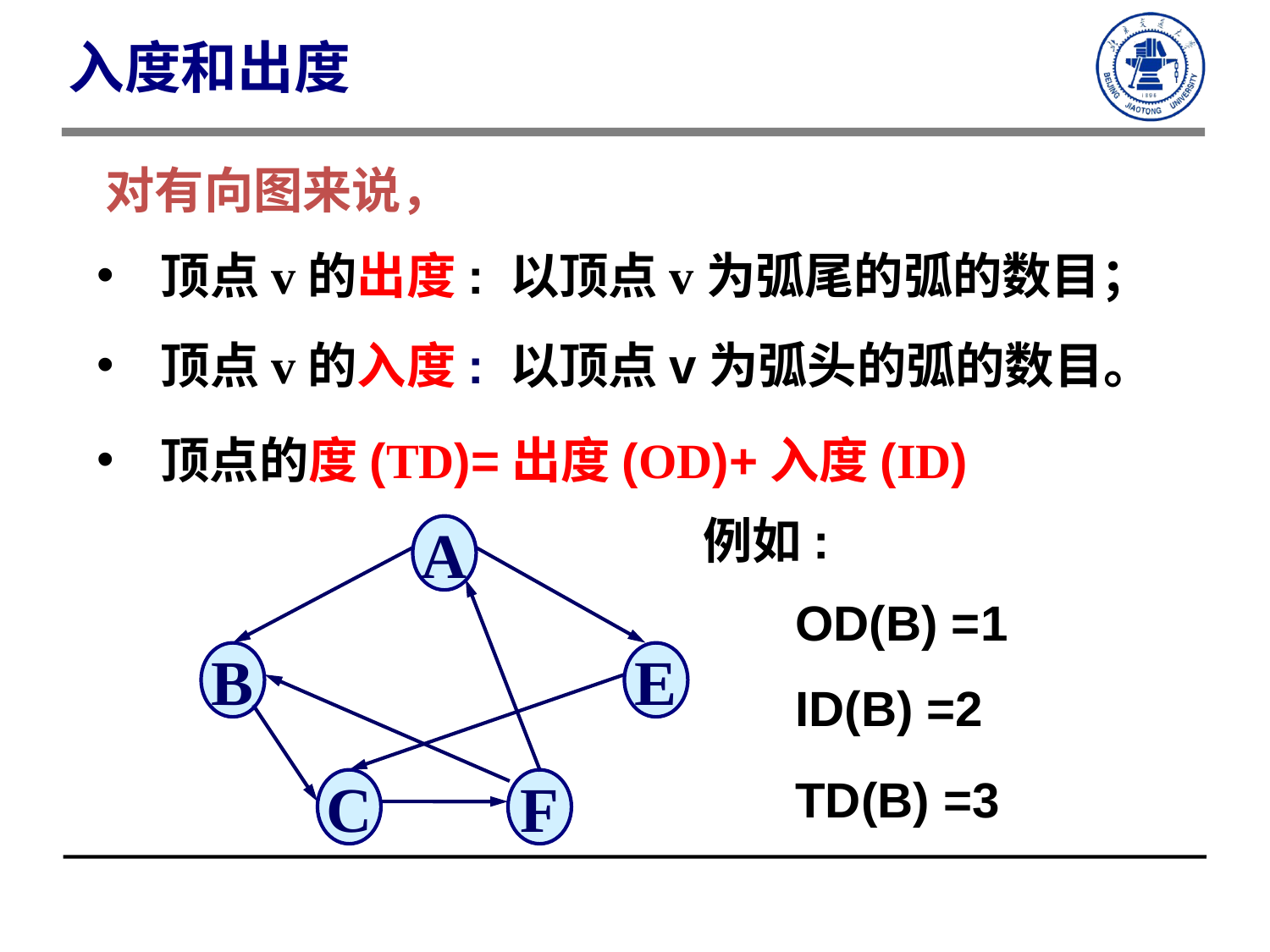

入度和出度
对有向图来说，
顶点v的出度: 以顶点v为弧尾的弧的数目；
顶点v的入度: 以顶点v为弧头的弧的数目。
顶点的度(TD)=出度(OD)+入度(ID)
例如:
A

B
E

C
F

OD(B) =1
ID(B) =2
TD(B) =3